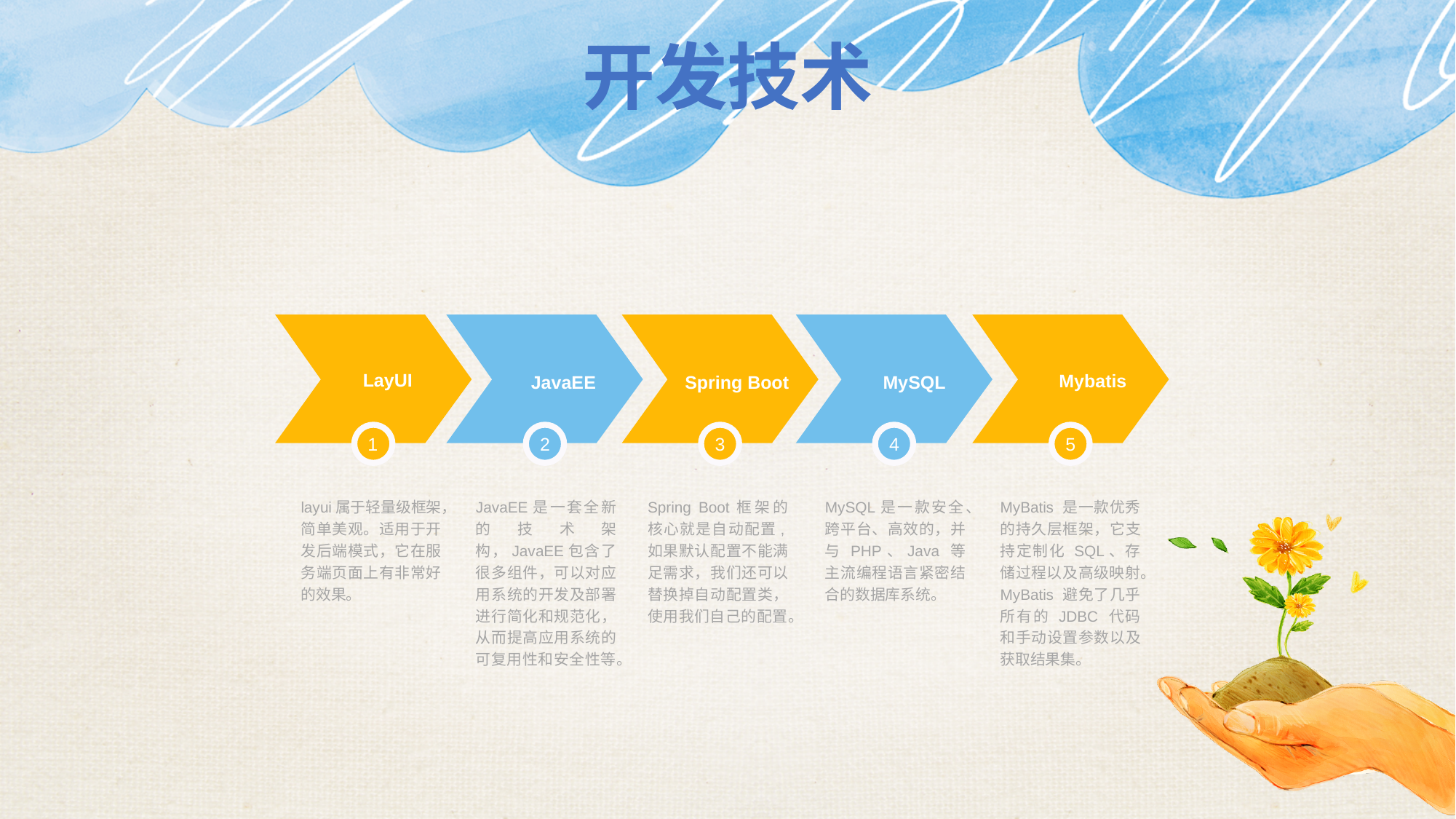

开发技术

LayUI

JavaEE

Spring Boot

MySQL

Mybatis

1

2

3

4

5
layui属于轻量级框架，简单美观。适用于开发后端模式，它在服务端页面上有非常好的效果。
JavaEE是一套全新的技术架构，JavaEE包含了很多组件，可以对应用系统的开发及部署进行简化和规范化，从而提高应用系统的可复用性和安全性等。
Spring Boot框架的核心就是自动配置,如果默认配置不能满足需求，我们还可以替换掉自动配置类，使用我们自己的配置。
MySQL是一款安全、跨平台、高效的，并与 PHP、Java 等主流编程语言紧密结合的数据库系统。
MyBatis 是一款优秀的持久层框架，它支持定制化 SQL、存储过程以及高级映射。MyBatis 避免了几乎所有的 JDBC 代码和手动设置参数以及获取结果集。